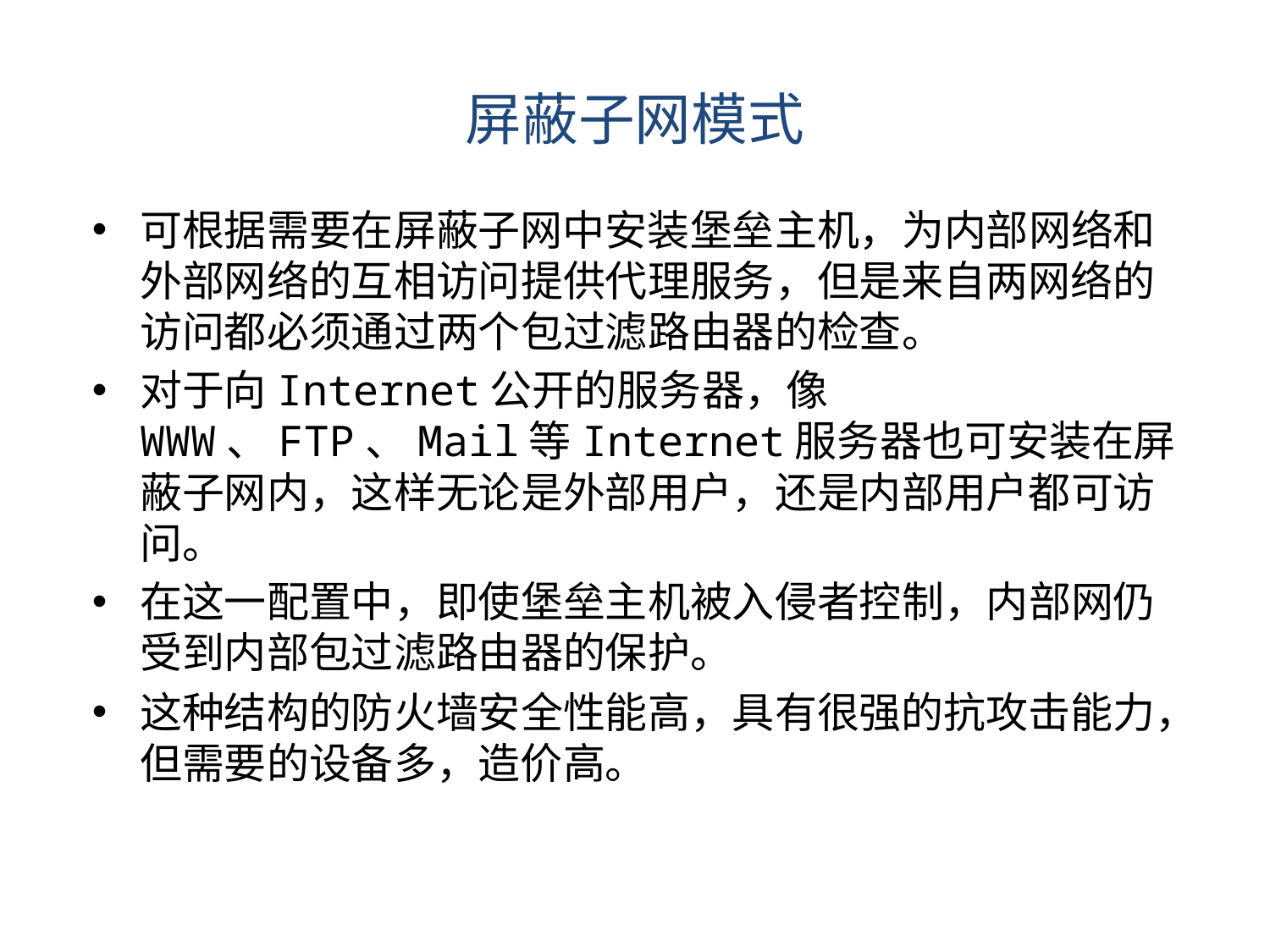

# 屏蔽子网模式
可根据需要在屏蔽子网中安装堡垒主机，为内部网络和外部网络的互相访问提供代理服务，但是来自两网络的访问都必须通过两个包过滤路由器的检查。
对于向Internet公开的服务器，像WWW、FTP、Mail等Internet服务器也可安装在屏蔽子网内，这样无论是外部用户，还是内部用户都可访问。
在这一配置中，即使堡垒主机被入侵者控制，内部网仍受到内部包过滤路由器的保护。
这种结构的防火墙安全性能高，具有很强的抗攻击能力，但需要的设备多，造价高。